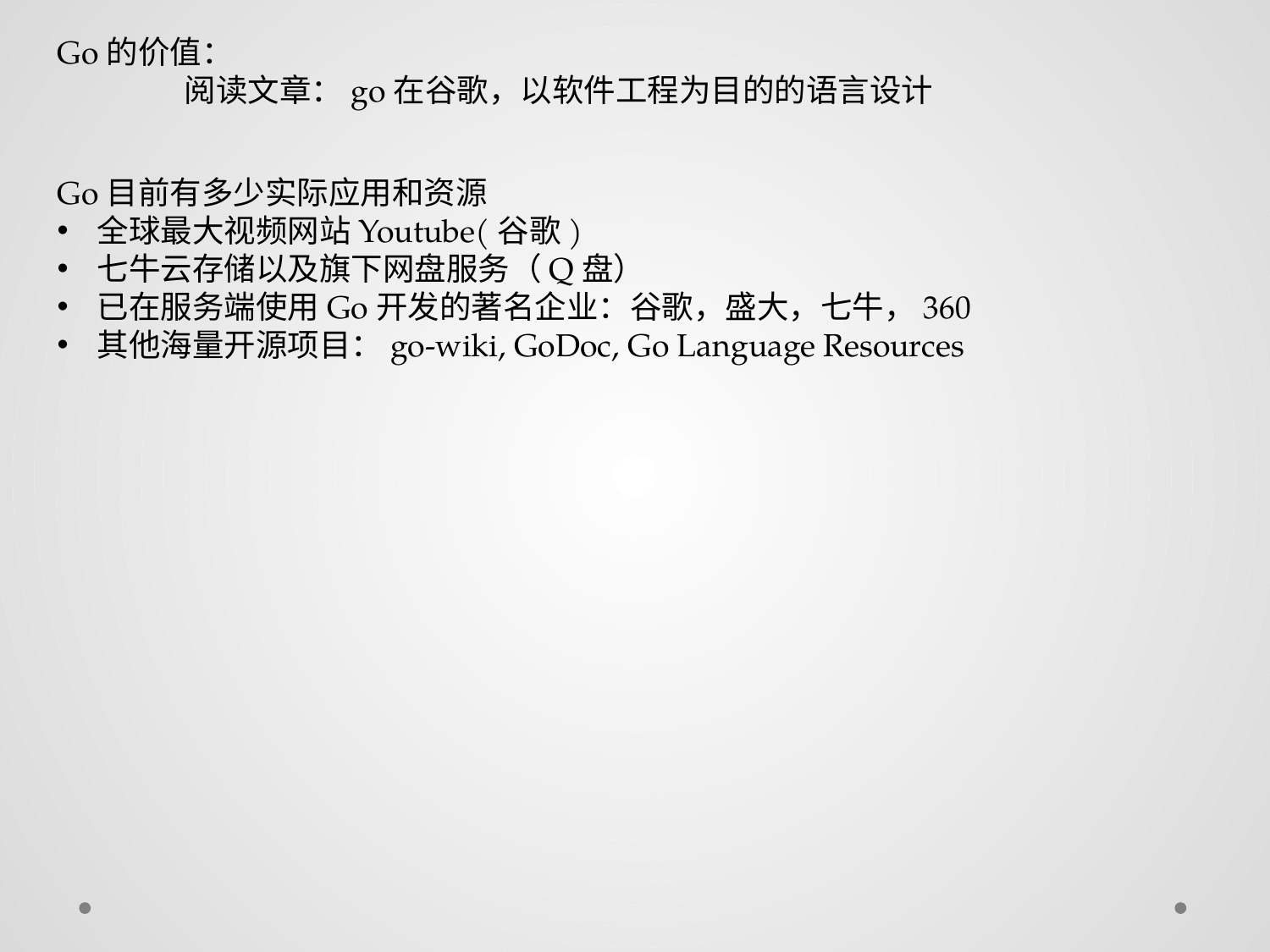

Go的价值：
	阅读文章：go在谷歌，以软件工程为目的的语言设计
Go目前有多少实际应用和资源
全球最大视频网站Youtube(谷歌)
七牛云存储以及旗下网盘服务（Q盘）
已在服务端使用Go开发的著名企业：谷歌，盛大，七牛，360
其他海量开源项目：go-wiki, GoDoc, Go Language Resources